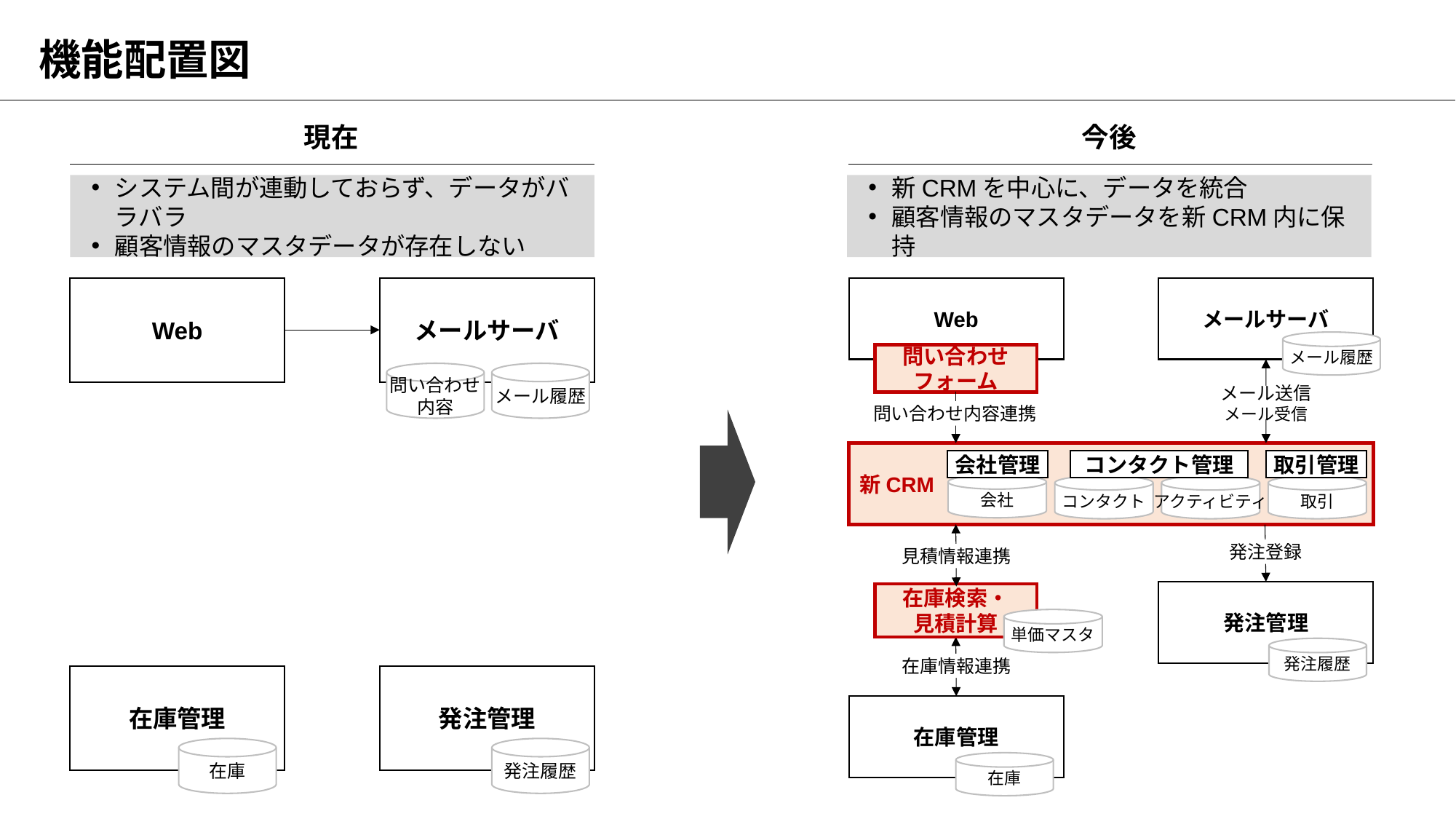

# 機能配置図
現在
今後
システム間が連動しておらず、データがバラバラ
顧客情報のマスタデータが存在しない
新CRMを中心に、データを統合
顧客情報のマスタデータを新CRM内に保持
Web
メールサーバ
Web
メールサーバ
メール履歴
問い合わせフォーム
問い合わせ
内容
メール履歴
メール送信
メール受信
問い合わせ内容連携

新CRM
会社管理
コンタクト管理
取引管理
会社
コンタクト
アクティビティ
取引
発注登録
見積情報連携
発注管理
在庫検索・
見積計算
単価マスタ
発注履歴
在庫情報連携
在庫管理
発注管理
在庫管理
在庫
発注履歴
在庫